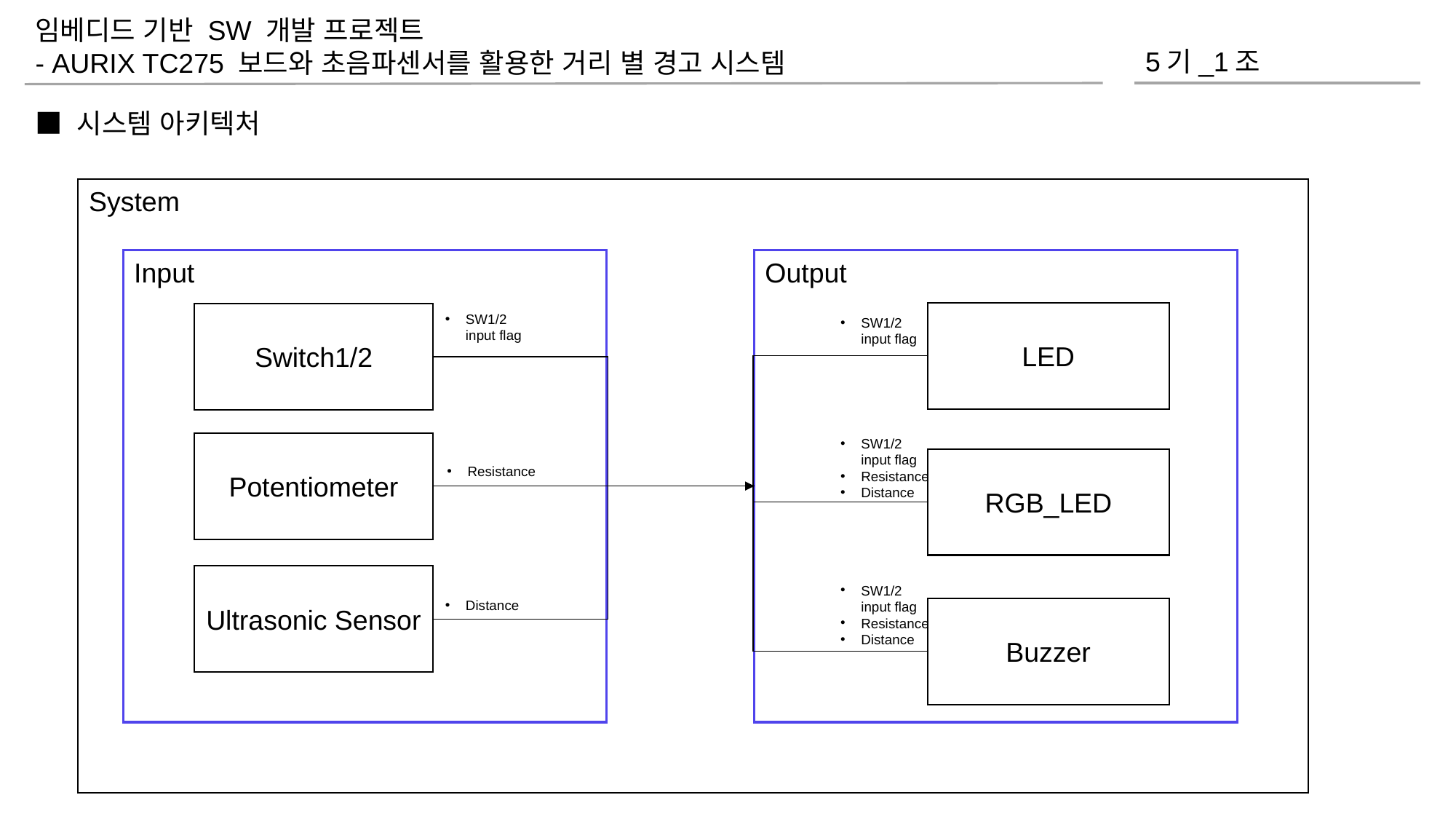

임베디드 기반 SW 개발 프로젝트
- AURIX TC275 보드와 초음파센서를 활용한 거리 별 경고 시스템
5기_1조
■ 시스템 아키텍처
System
Input
Output
LED
Switch1/2
SW1/2
input flag
SW1/2
input flag
SW1/2
input flag
Resistance
Distance
Potentiometer
RGB_LED
Resistance
Ultrasonic Sensor
SW1/2
input flag
Resistance
Distance
Distance
Buzzer